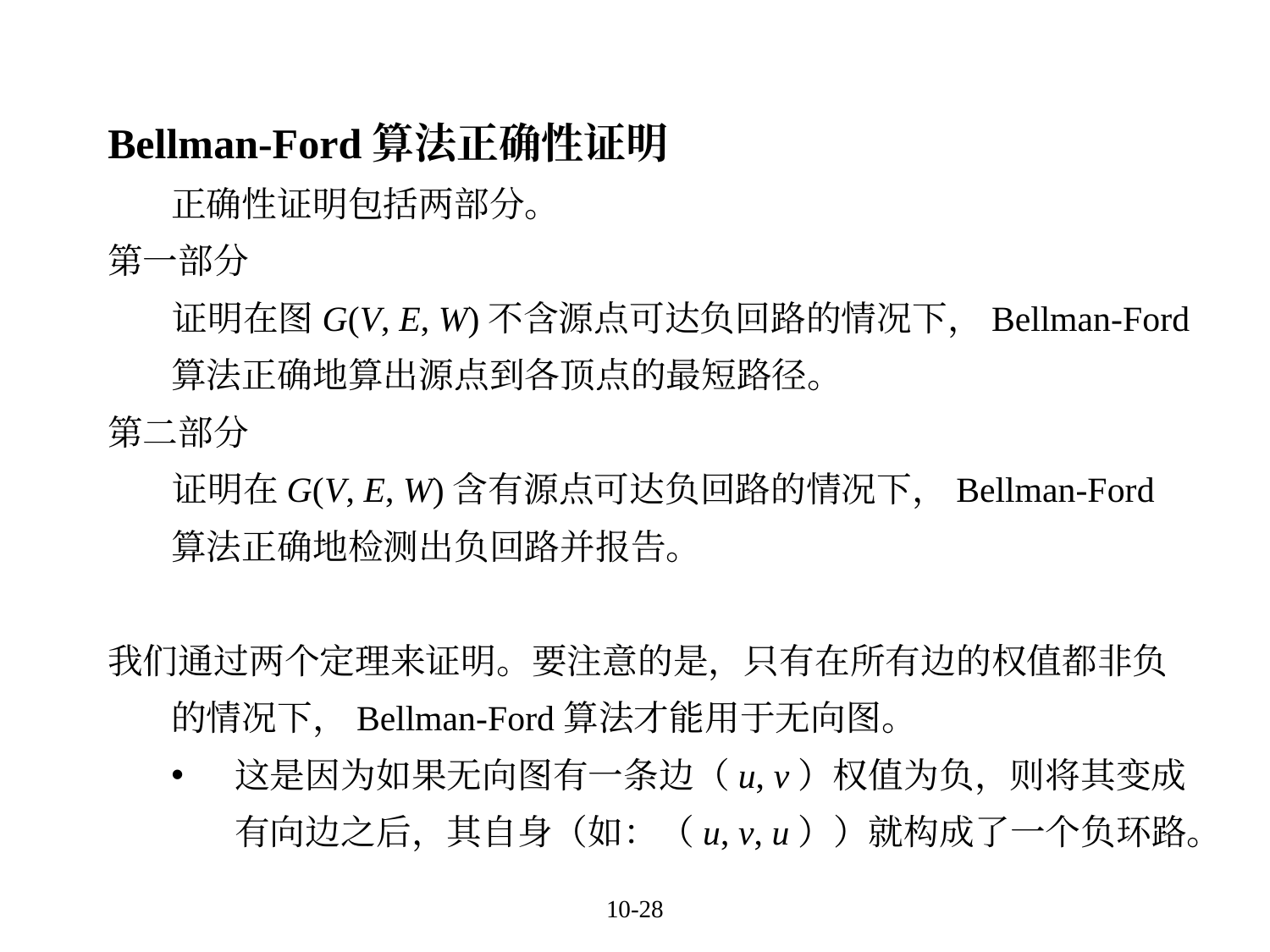

Bellman-Ford算法正确性证明
正确性证明包括两部分。
第一部分
证明在图G(V, E, W)不含源点可达负回路的情况下，Bellman-Ford算法正确地算出源点到各顶点的最短路径。
第二部分
证明在G(V, E, W)含有源点可达负回路的情况下，Bellman-Ford算法正确地检测出负回路并报告。

我们通过两个定理来证明。要注意的是，只有在所有边的权值都非负的情况下，Bellman-Ford算法才能用于无向图。
这是因为如果无向图有一条边（u, v）权值为负，则将其变成有向边之后，其自身（如：（u, v, u））就构成了一个负环路。
10-28